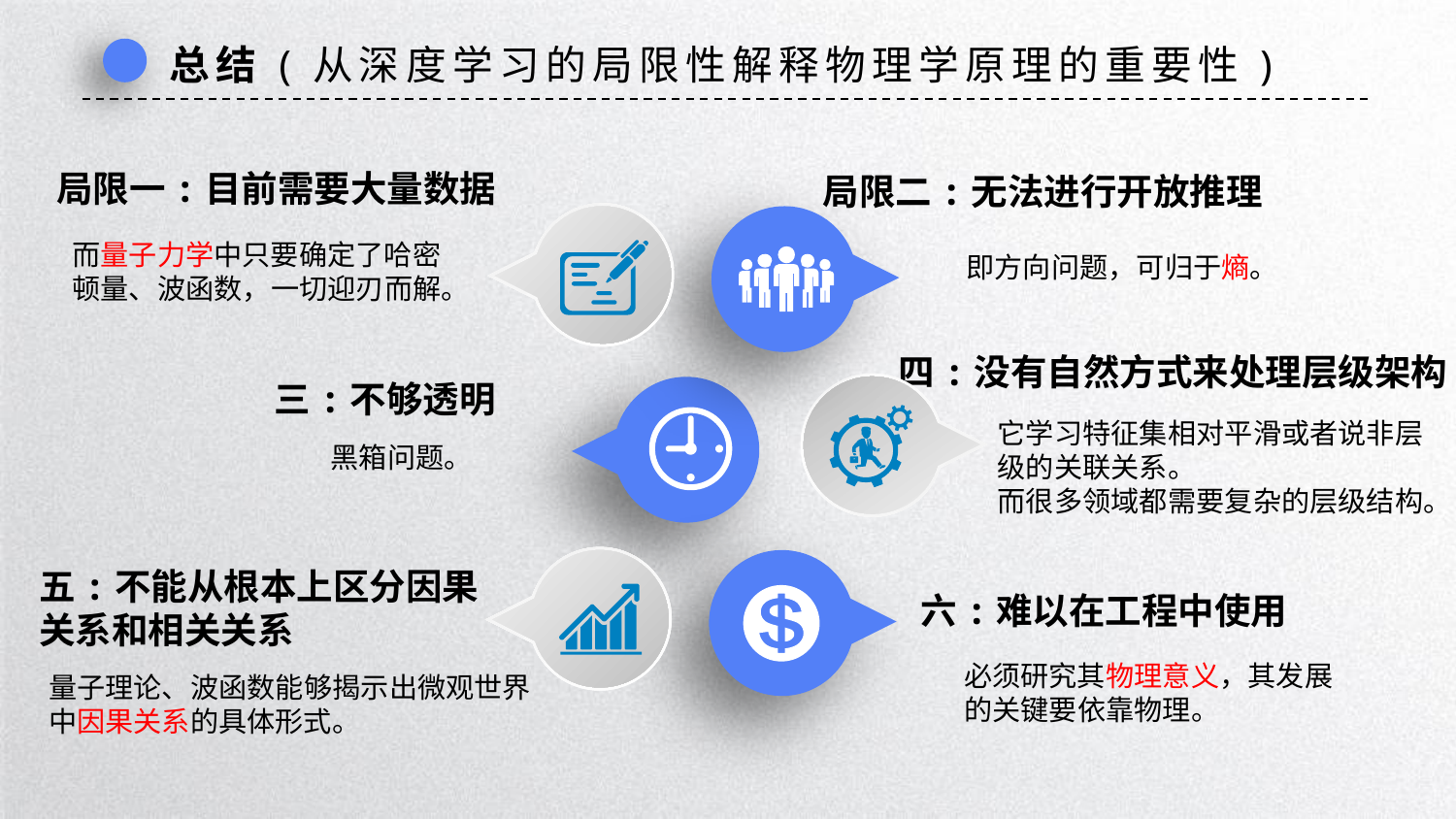

总结(从深度学习的局限性解释物理学原理的重要性)

局限一:目前需要大量数据
局限二:无法进行开放推理

而量子力学中只要确定了哈密顿量、波函数，一切迎刃而解。

即方向问题，可归于熵。

四:没有自然方式来处理层级架构

三:不够透明

它学习特征集相对平滑或者说非层级的关联关系。
而很多领域都需要复杂的层级结构。
黑箱问题。

五:不能从根本上区分因果关系和相关关系
六:难以在工程中使用

必须研究其物理意义，其发展的关键要依靠物理。
量子理论、波函数能够揭示出微观世界中因果关系的具体形式。